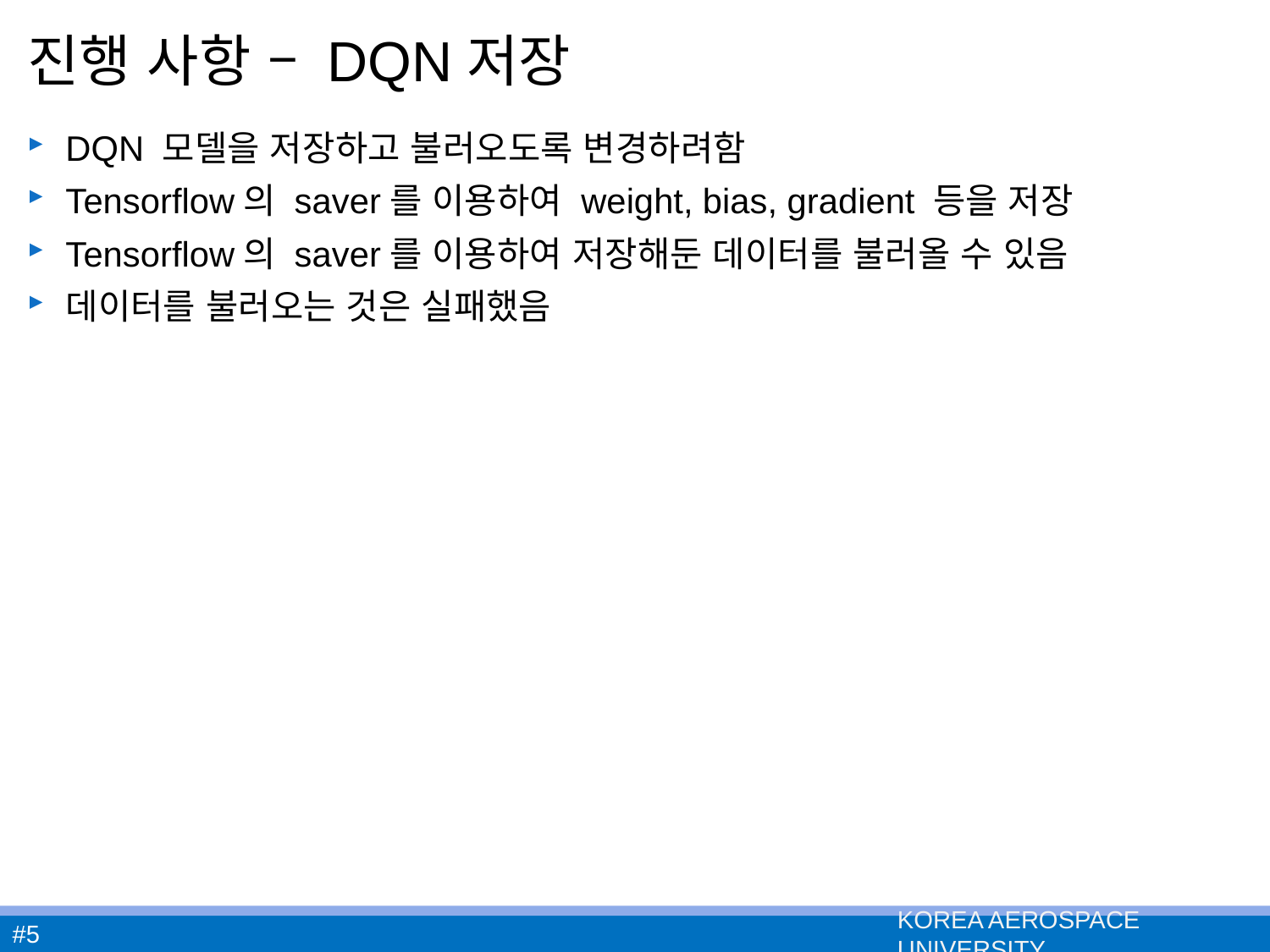

# 진행 사항 – DQN저장
DQN 모델을 저장하고 불러오도록 변경하려함
Tensorflow의 saver를 이용하여 weight, bias, gradient 등을 저장
Tensorflow의 saver를 이용하여 저장해둔 데이터를 불러올 수 있음
데이터를 불러오는 것은 실패했음
#5